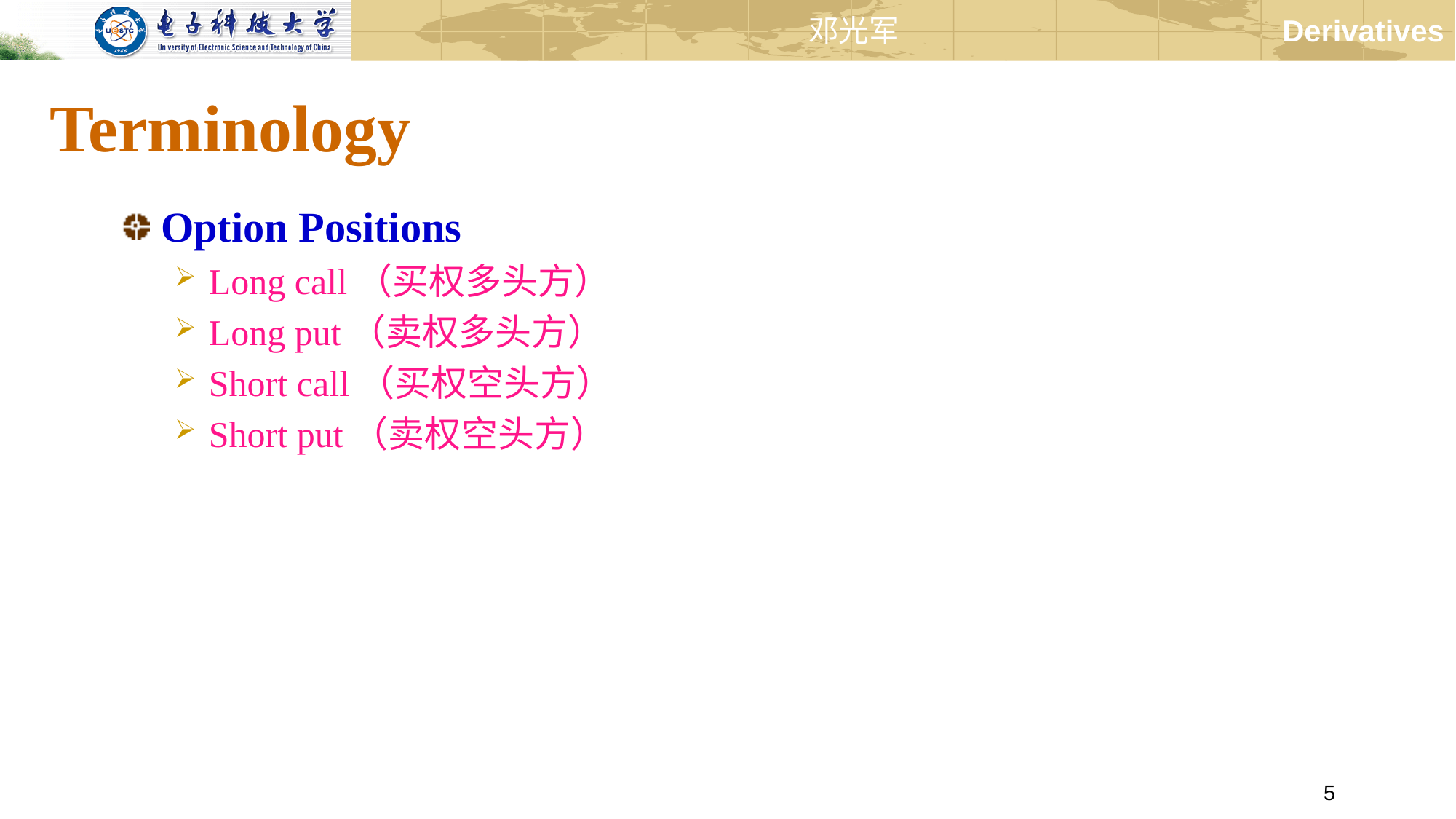

# Terminology
Option Positions
Long call（买权多头方）
Long put（卖权多头方）
Short call（买权空头方）
Short put（卖权空头方）